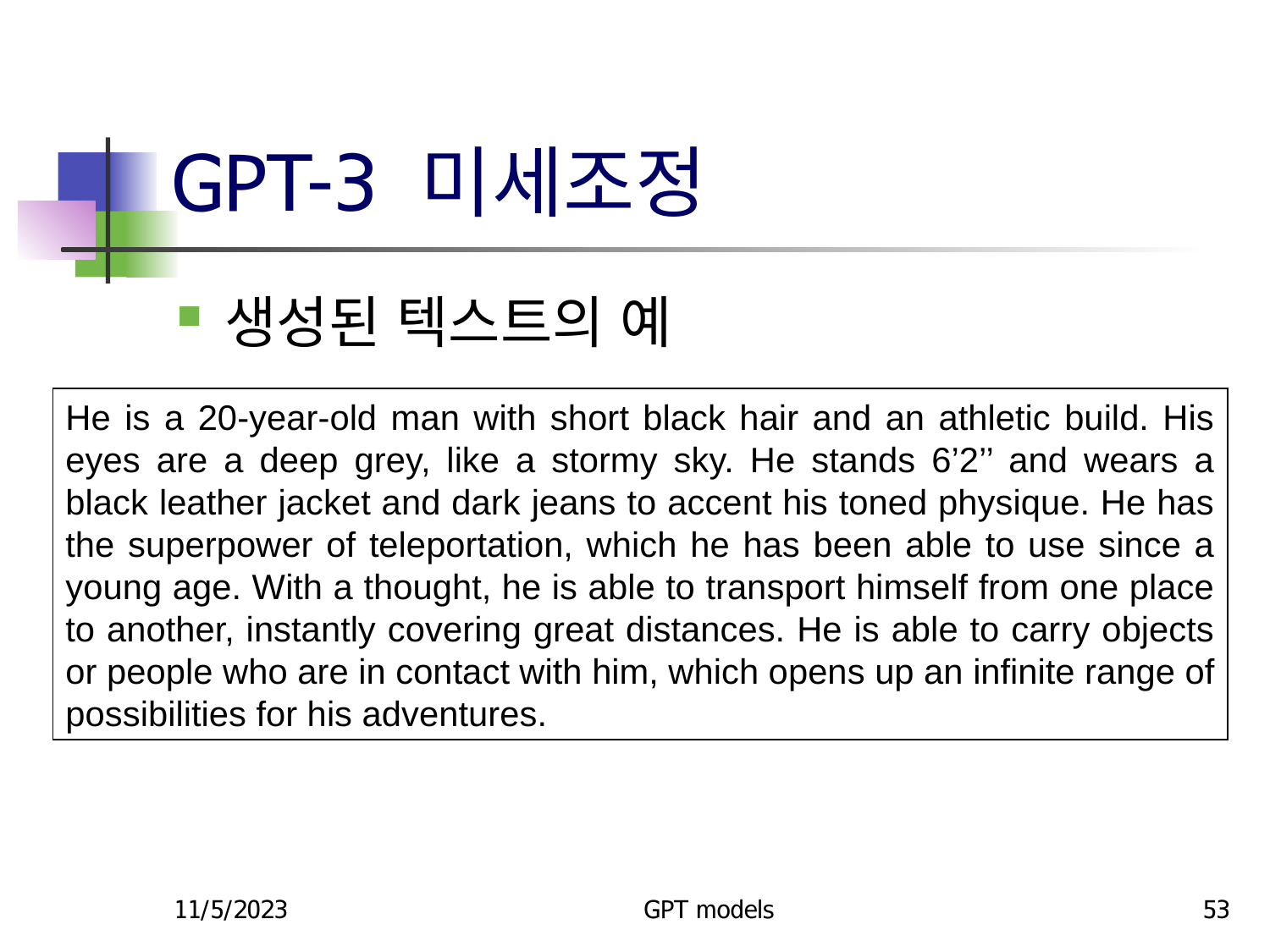

# GPT-3 미세조정
생성된 텍스트의 예
He is a 20-year-old man with short black hair and an athletic build. His eyes are a deep grey, like a stormy sky. He stands 6’2’’ and wears a black leather jacket and dark jeans to accent his toned physique. He has the superpower of teleportation, which he has been able to use since a young age. With a thought, he is able to transport himself from one place to another, instantly covering great distances. He is able to carry objects or people who are in contact with him, which opens up an infinite range of possibilities for his adventures.
11/5/2023
GPT models
53